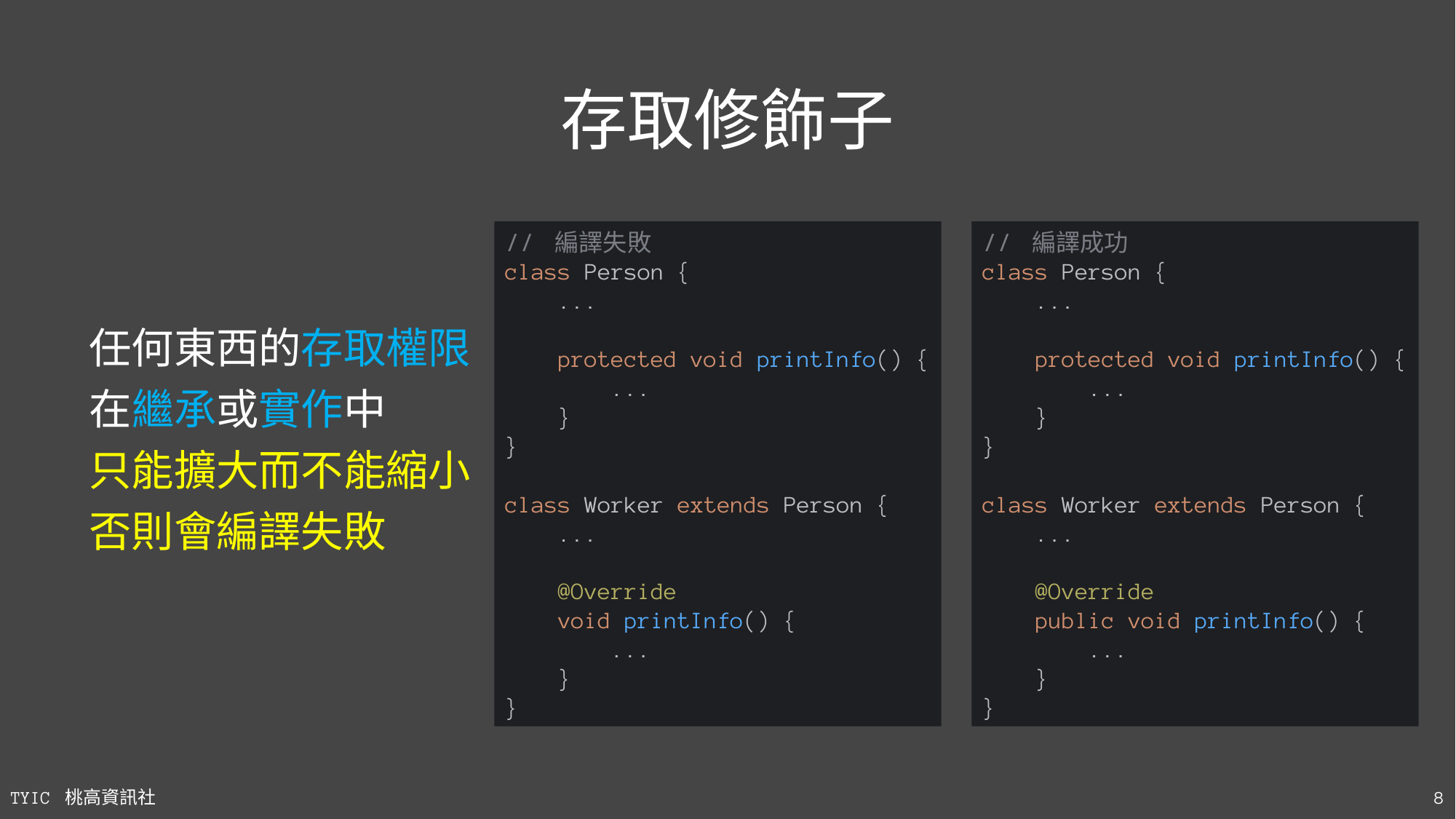

# 存取修飾子
// 編譯失敗
class Person {
    ...
    protected void printInfo() {
        ...
    }
}
class Worker extends Person {
    ...
    @Override
    void printInfo() {
        ...
    }
}
// 編譯成功
class Person {
    ...
    protected void printInfo() {
        ...
    }
}
class Worker extends Person {
    ...
    @Override
    public void printInfo() {
        ...
    }
}
任何東西的存取權限
在繼承或實作中
只能擴大而不能縮小
否則會編譯失敗